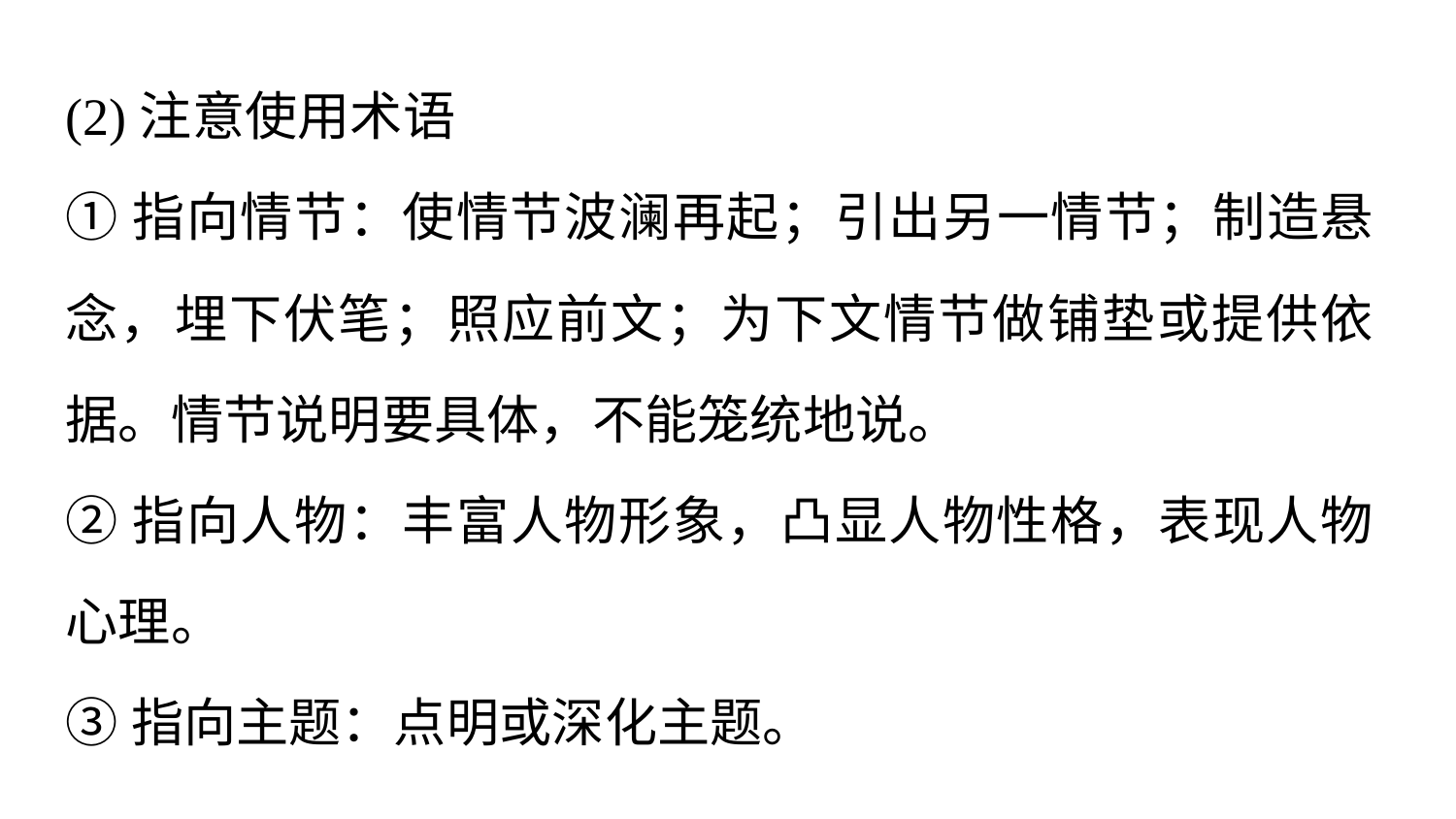

(2)注意使用术语
①指向情节：使情节波澜再起；引出另一情节；制造悬念，埋下伏笔；照应前文；为下文情节做铺垫或提供依据。情节说明要具体，不能笼统地说。
②指向人物：丰富人物形象，凸显人物性格，表现人物心理。
③指向主题：点明或深化主题。